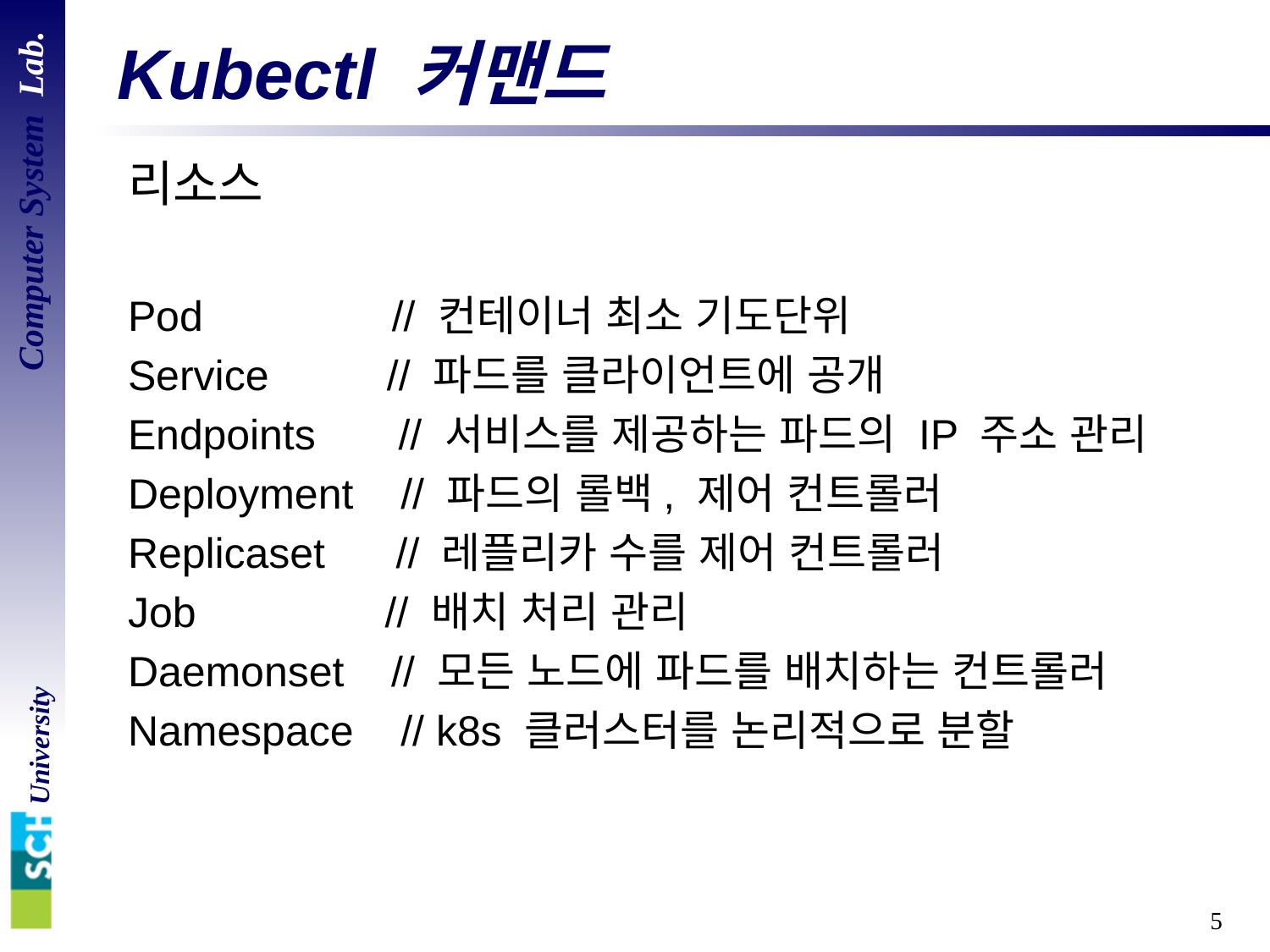

# Kubectl 커맨드
리소스

Pod                // 컨테이너 최소 기도단위
Service          // 파드를 클라이언트에 공개
Endpoints       // 서비스를 제공하는 파드의 IP 주소 관리
Deployment    // 파드의 롤백, 제어 컨트롤러
Replicaset      // 레플리카 수를 제어 컨트롤러
Job                // 배치 처리 관리
Daemonset    // 모든 노드에 파드를 배치하는 컨트롤러
Namespace    // k8s 클러스터를 논리적으로 분할